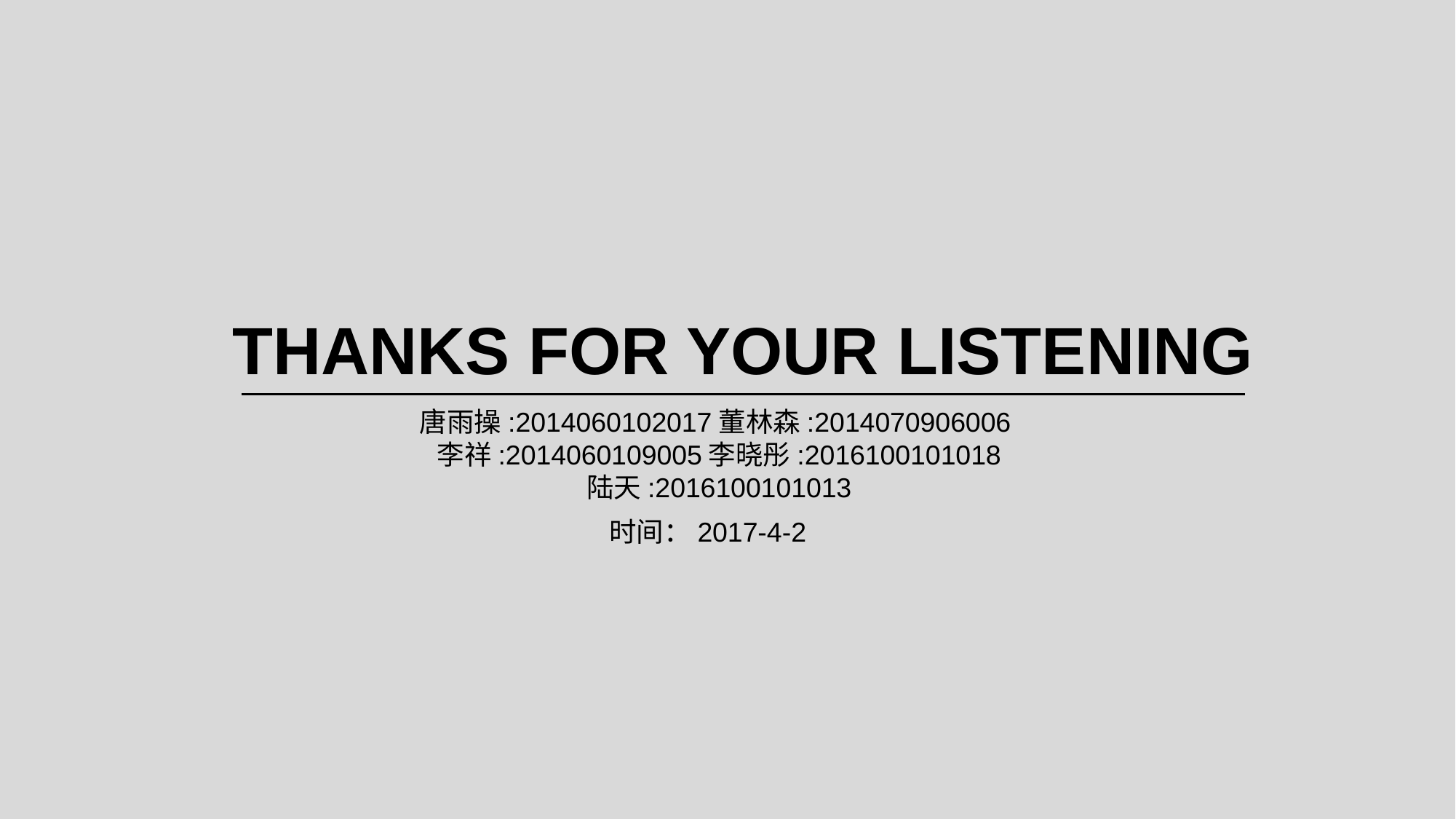

THANKS FOR YOUR LISTENING
唐雨操:2014060102017董林森:2014070906006
李祥:2014060109005李晓彤:2016100101018
陆天:2016100101013
时间：2017-4-2